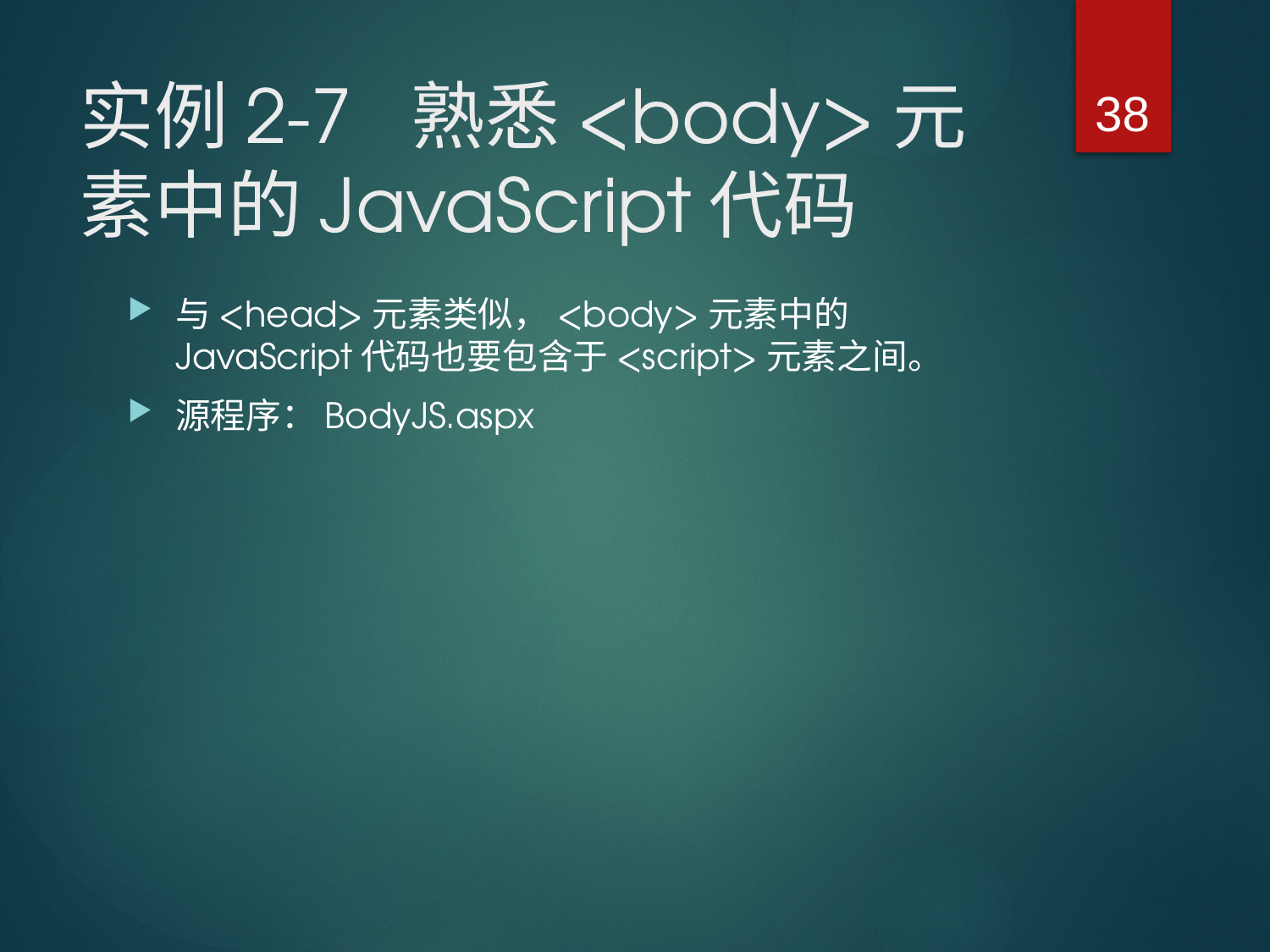

38
# 实例2-7  熟悉<body>元素中的JavaScript代码
与<head>元素类似，<body>元素中的JavaScript代码也要包含于<script>元素之间。
源程序：BodyJS.aspx